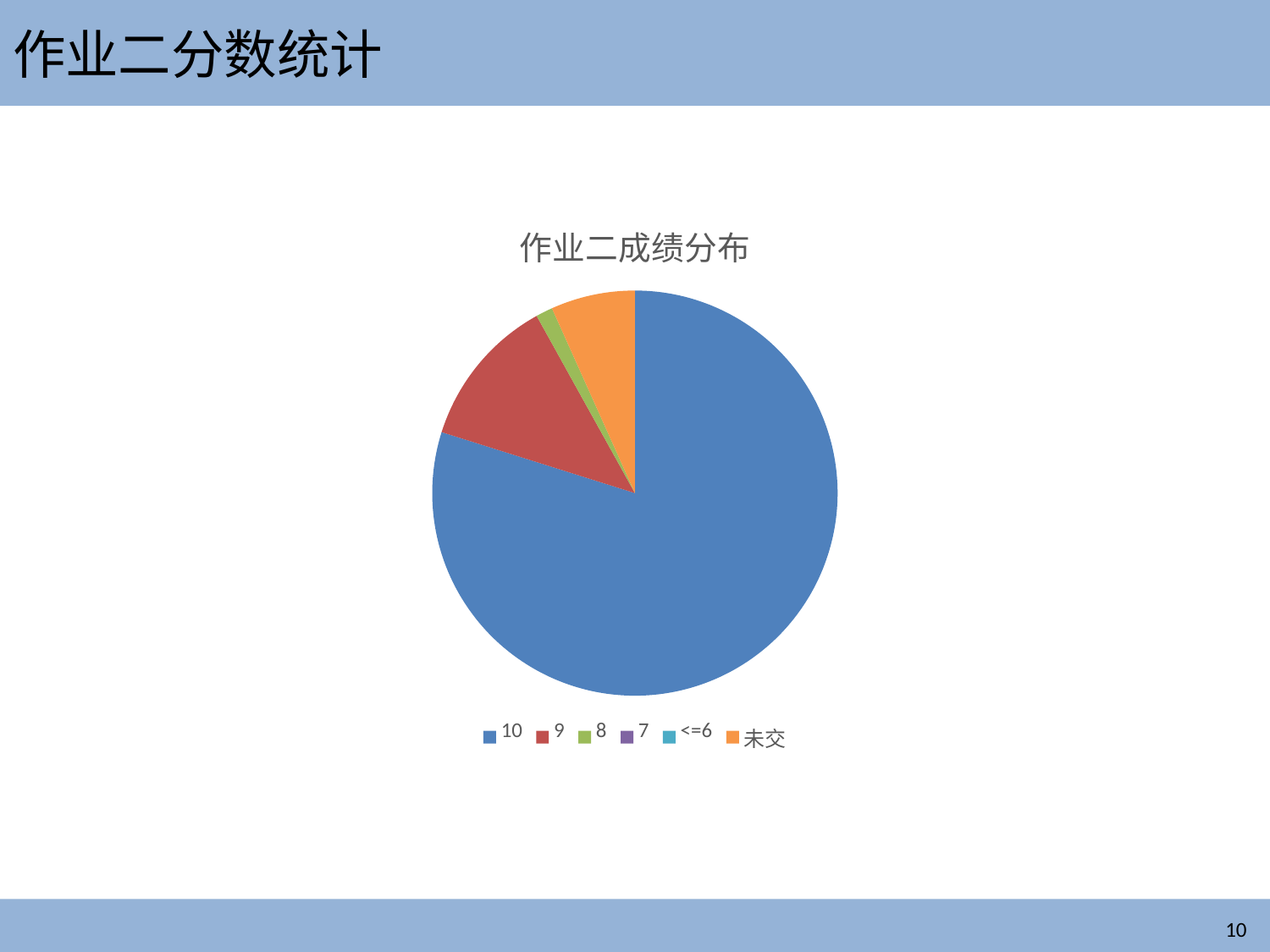

# 作业二分数统计

### Chart: 作业二成绩分布

| Category | 列2 |
|---|---|
| 10 | 119.0 |
| 9 | 18.0 |
| 8 | 2.0 |
| 7 | 0.0 |
| <=6 | 0.0 |
| 未交 | 10.0 |
10